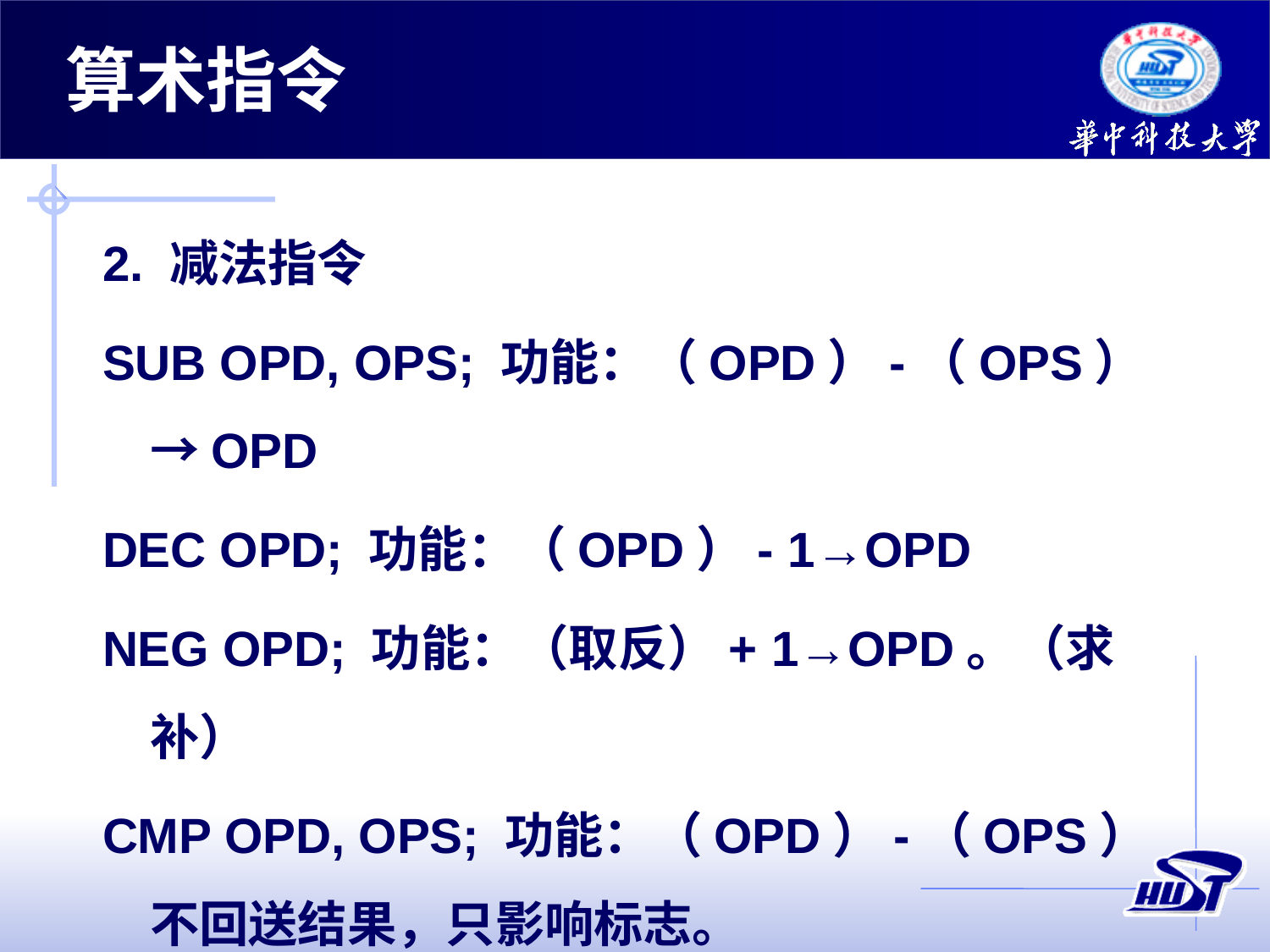

# 算术指令
2. 减法指令
SUB OPD, OPS; 功能：（OPD）-（OPS）→OPD
DEC OPD; 功能：（OPD）- 1→OPD
NEG OPD; 功能：（取反）+ 1→OPD。（求补）
CMP OPD, OPS; 功能：（OPD）-（OPS）不回送结果，只影响标志。